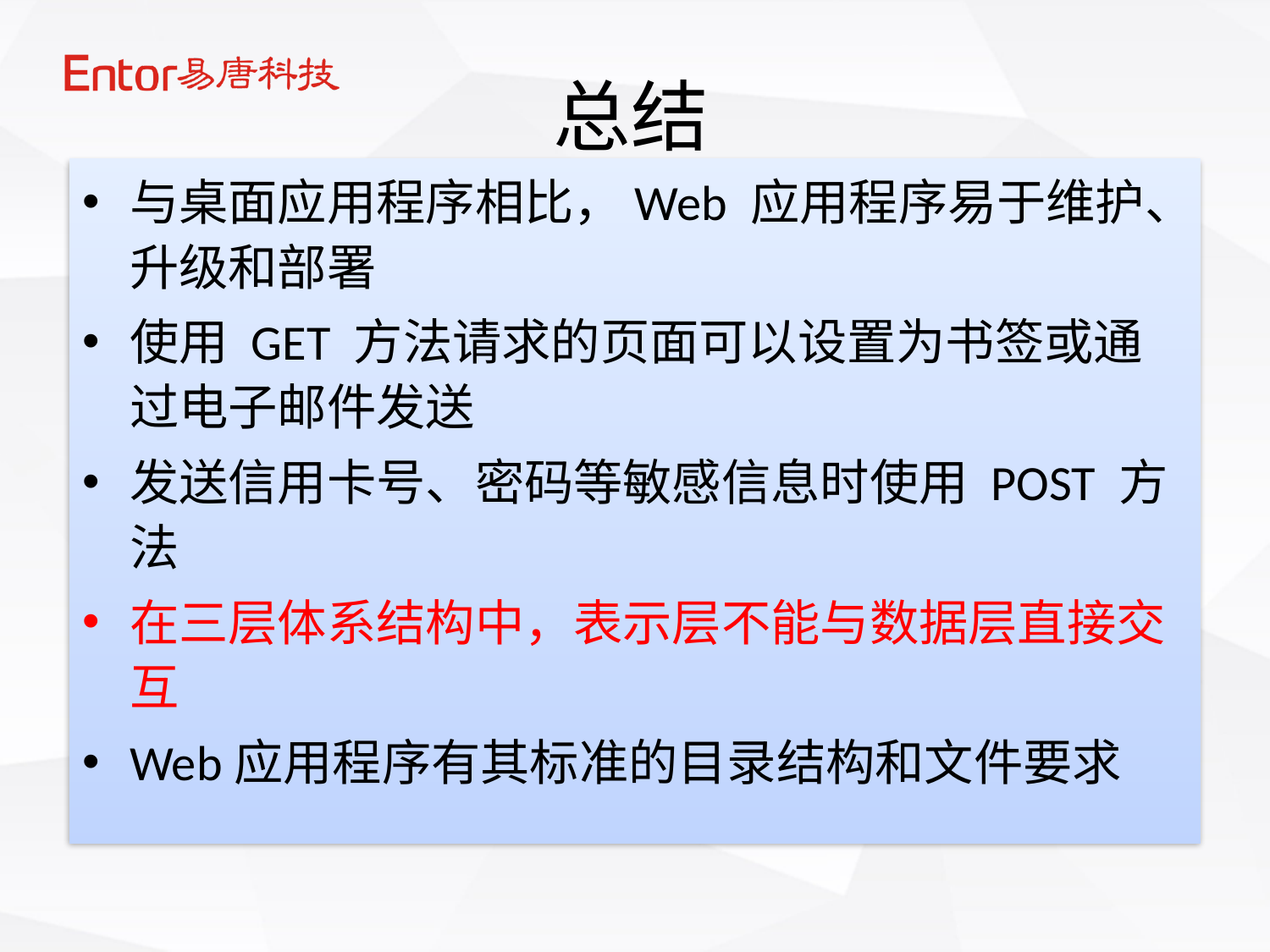

# 总结
与桌面应用程序相比，Web 应用程序易于维护、升级和部署
使用 GET 方法请求的页面可以设置为书签或通过电子邮件发送
发送信用卡号、密码等敏感信息时使用 POST 方法
在三层体系结构中，表示层不能与数据层直接交互
Web应用程序有其标准的目录结构和文件要求